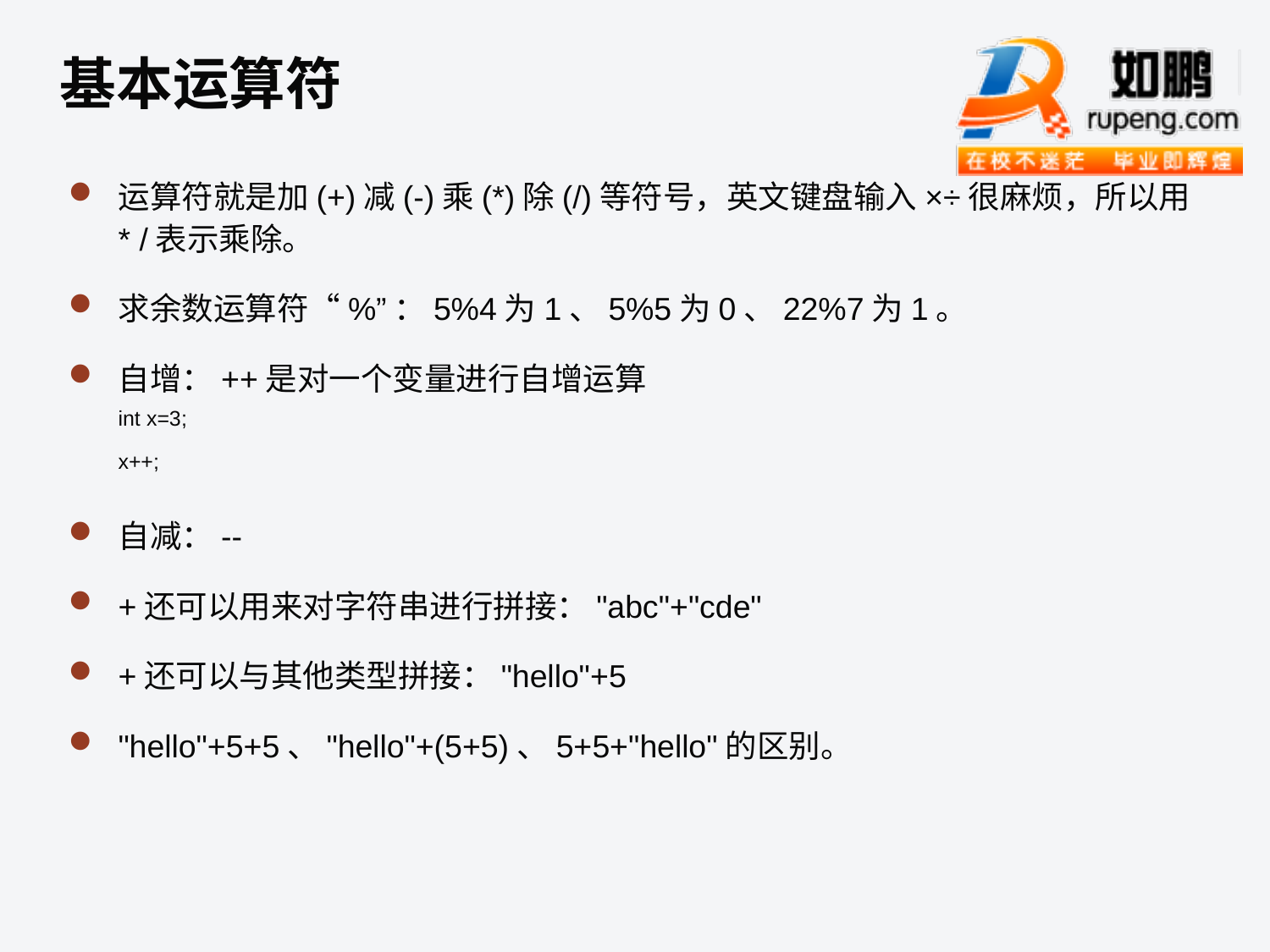

基本运算符
运算符就是加(+)减(-)乘(*)除(/)等符号，英文键盘输入×÷很麻烦，所以用* /表示乘除。
求余数运算符“%”：5%4为1、5%5为0、22%7为1。
自增：++是对一个变量进行自增运算
int x=3;
x++;
自减：--
+还可以用来对字符串进行拼接："abc"+"cde"
+还可以与其他类型拼接："hello"+5
"hello"+5+5、"hello"+(5+5)、5+5+"hello"的区别。